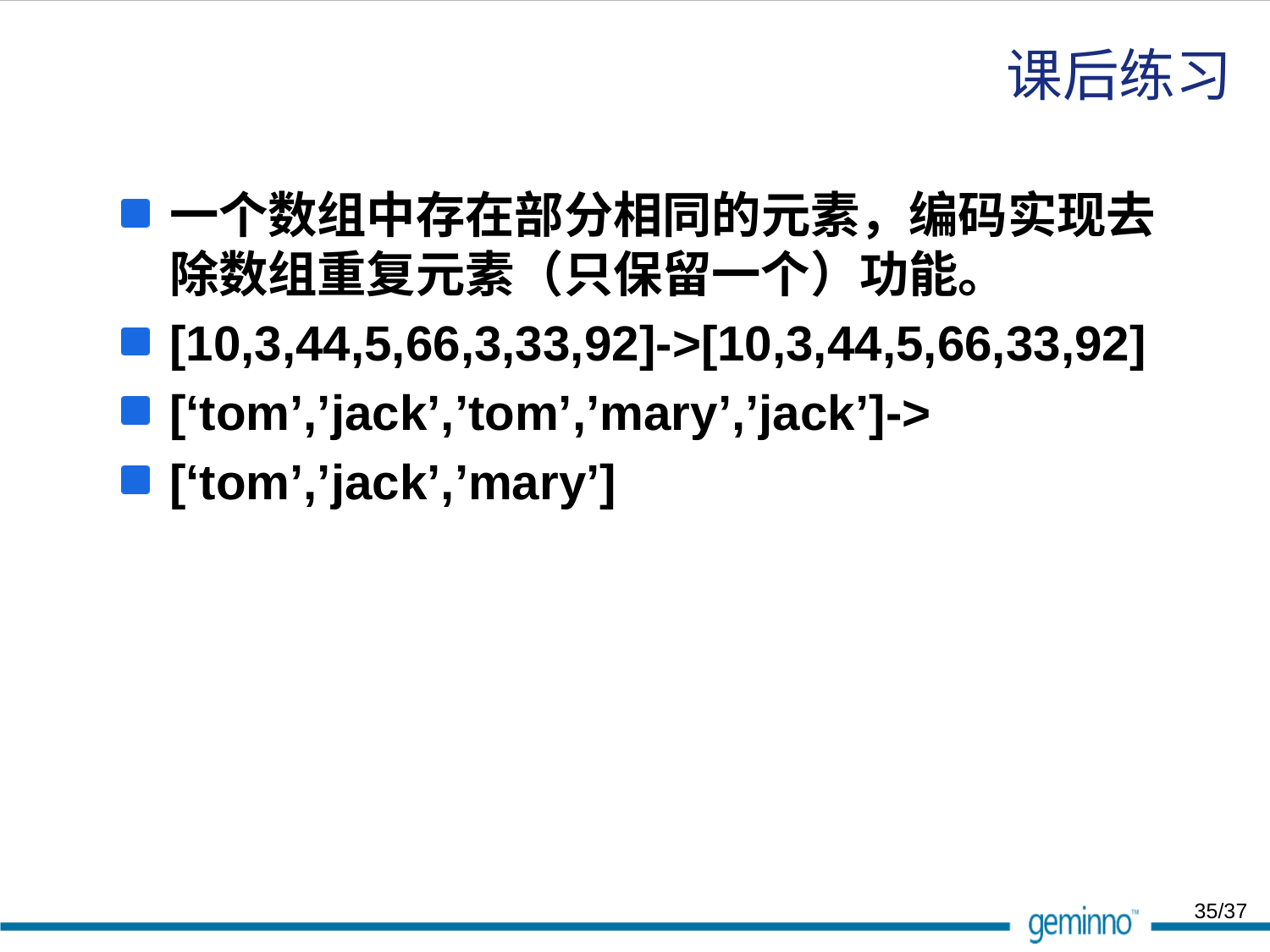

# 课后练习
一个数组中存在部分相同的元素，编码实现去除数组重复元素（只保留一个）功能。
[10,3,44,5,66,3,33,92]->[10,3,44,5,66,33,92]
[‘tom’,’jack’,’tom’,’mary’,’jack’]->
[‘tom’,’jack’,’mary’]

35/37